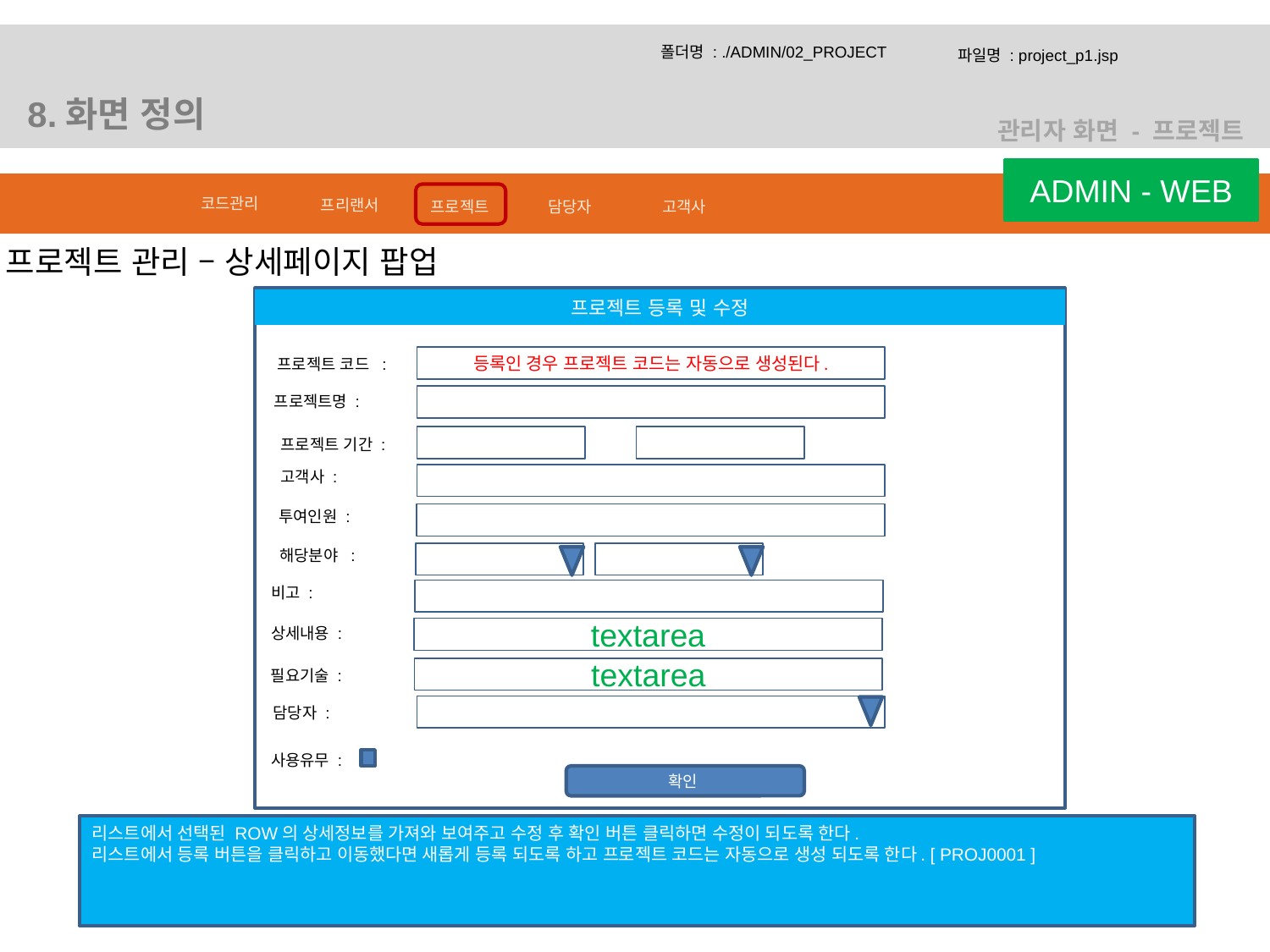

폴더명 : ./ADMIN/02_PROJECT
파일명 : project_p1.jsp
8.화면 정의
관리자 화면 - 프로젝트
ADMIN - WEB

코드관리
프리랜서
담당자
고객사
프로젝트
프로젝트 관리 – 상세페이지 팝업

프로젝트 등록 및 수정
등록인 경우 프로젝트 코드는 자동으로 생성된다.
프로젝트 코드  :
프로젝트명 :

프로젝트 기간 :
고객사 :

투여인원 :

 해당분야  :

비고 :

상세내용 :
textarea
textarea
필요기술 :

담당자 :

사용유무 :

확인
리스트에서 선택된 ROW의 상세정보를 가져와 보여주고 수정 후 확인 버튼 클릭하면 수정이 되도록 한다.
리스트에서 등록 버튼을 클릭하고 이동했다면 새롭게 등록 되도록 하고 프로젝트 코드는 자동으로 생성 되도록 한다. [ PROJ0001 ]